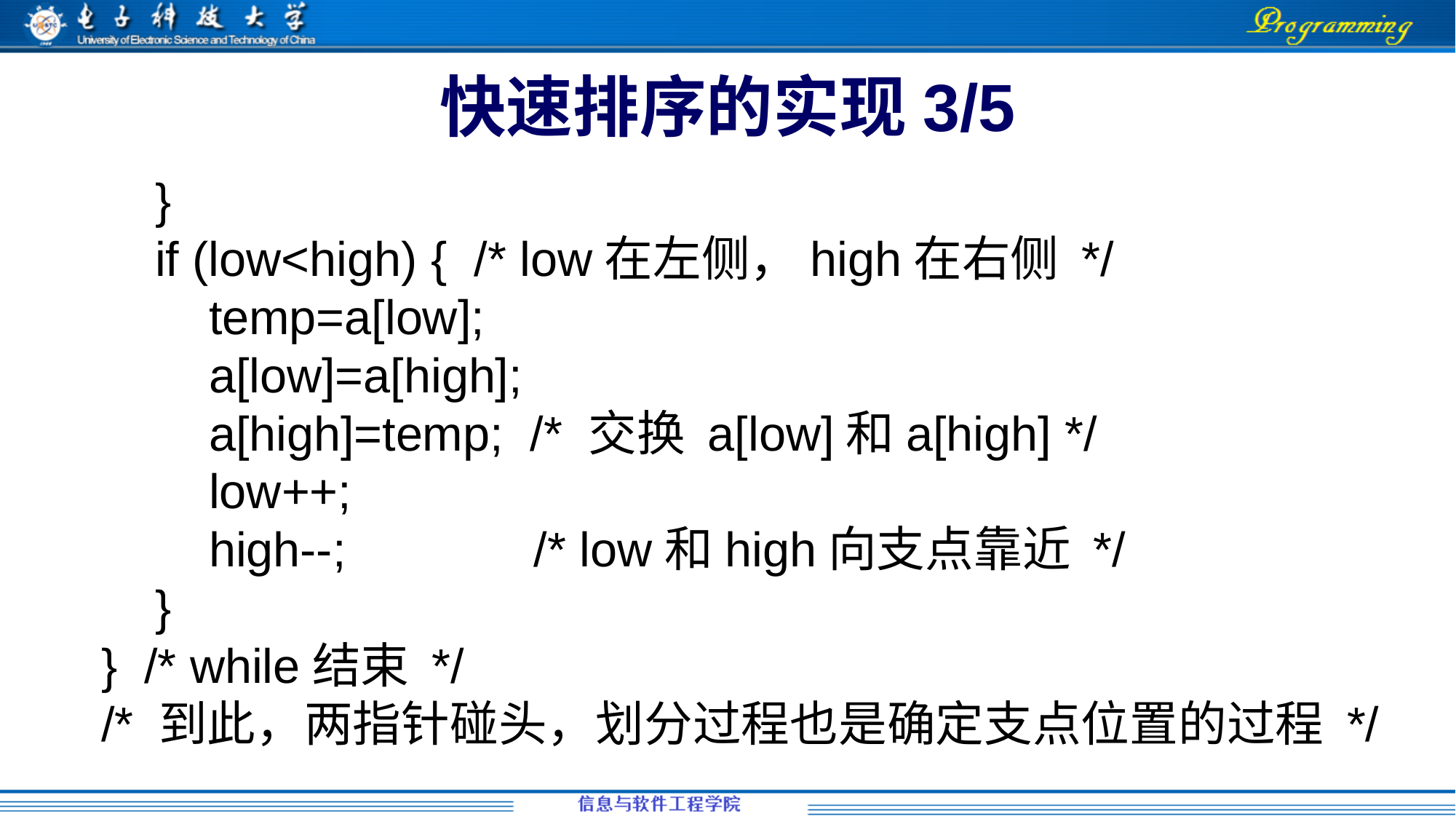

# 快速排序的实现3/5
        }
        if (low<high) {  /* low在左侧，high在右侧 */
            temp=a[low];
            a[low]=a[high];
            a[high]=temp;  /* 交换 a[low]和a[high] */
            low++;
            high--;              /* low和high向支点靠近 */
        }
    }  /* while结束 */
    /* 到此，两指针碰头，划分过程也是确定支点位置的过程 */